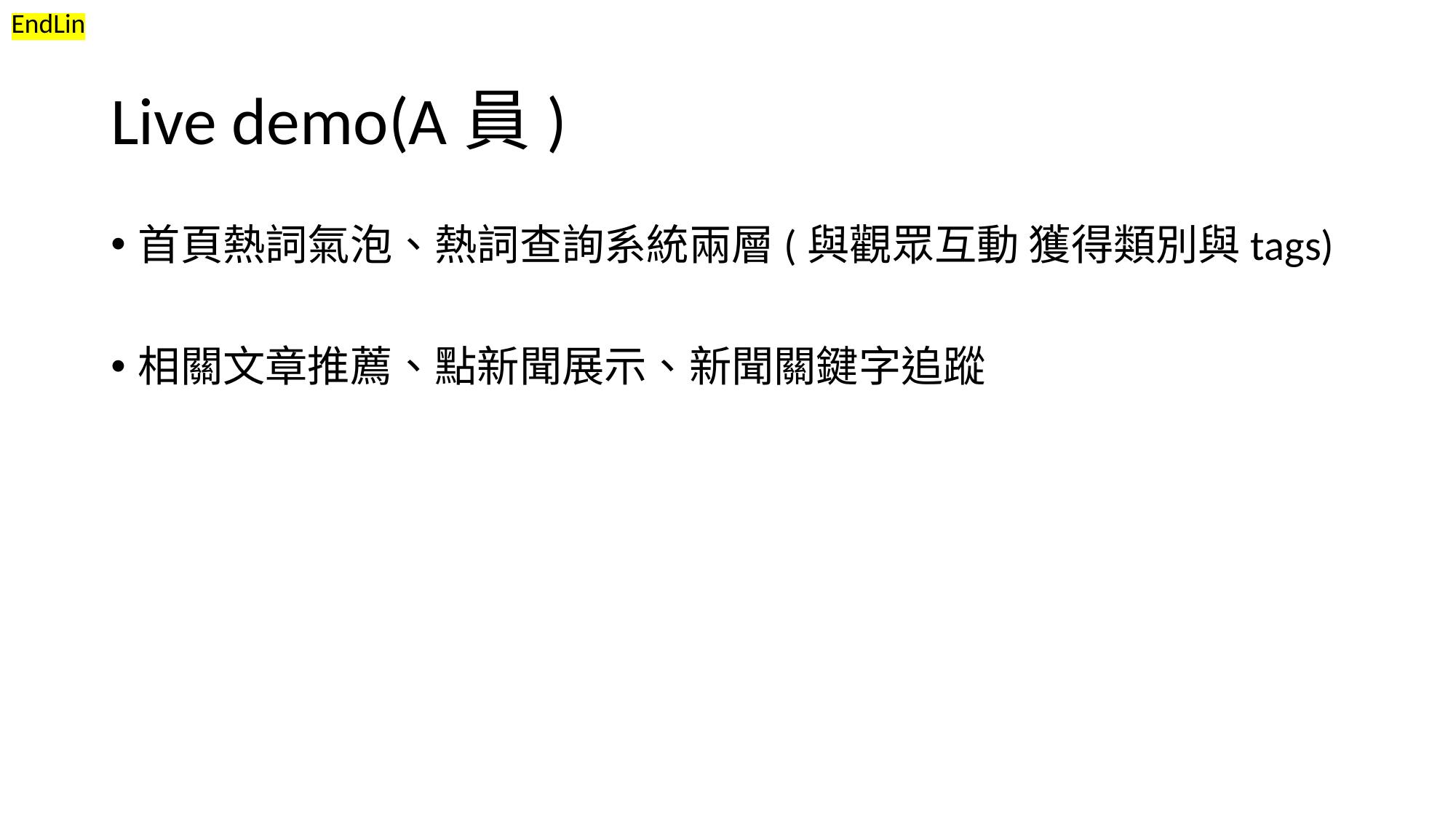

EndLin
# Live demo(A員)
首頁熱詞氣泡、熱詞查詢系統兩層(與觀眾互動 獲得類別與tags)

相關文章推薦、點新聞展示、新聞關鍵字追蹤